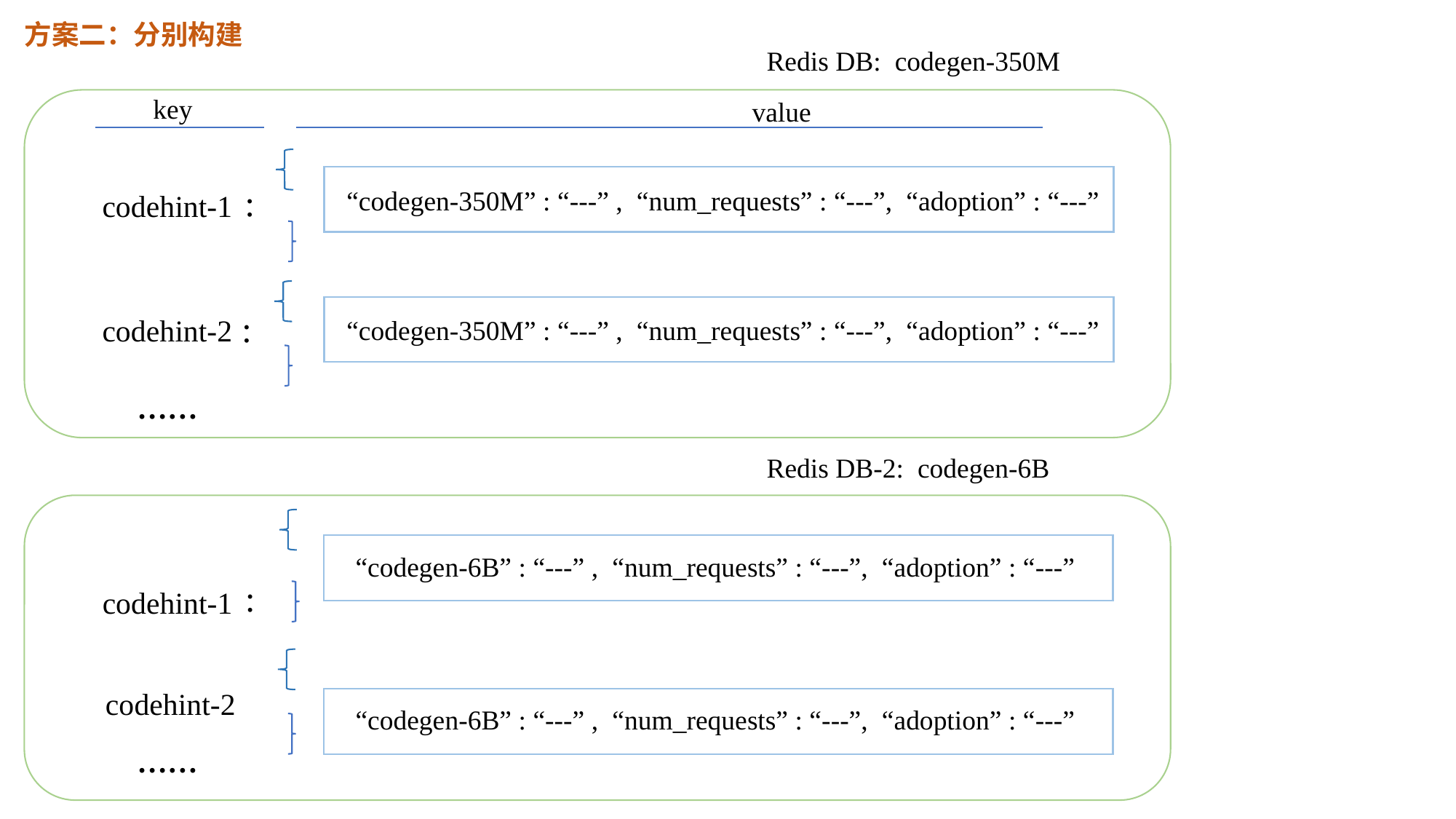

方案二：分别构建
Redis DB:  codegen-350M
key
value
c

:
“codegen-350M” : “---” ,  “num_requests” : “---”,  “adoption” : “---”
codehint-1

:
codehint-2
“codegen-350M” : “---” ,  “num_requests” : “---”,  “adoption” : “---”

……
Redis DB-2:  codegen-6B
c

“codegen-6B” : “---” ,  “num_requests” : “---”,  “adoption” : “---”
:
codehint-1

codehint-2

“codegen-6B” : “---” ,  “num_requests” : “---”,  “adoption” : “---”

……